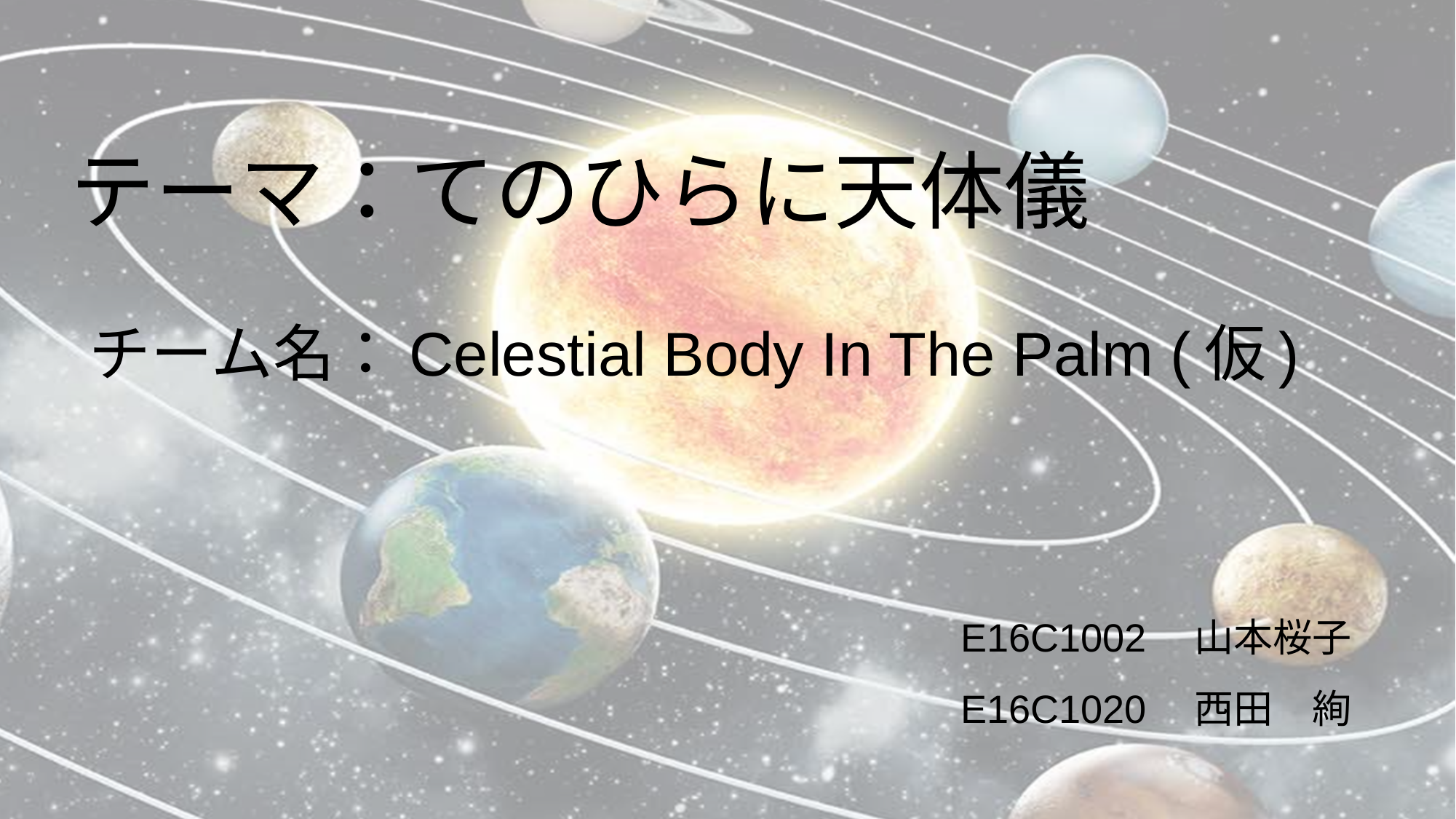

# テーマ：てのひらに天体儀 チーム名：Celestial Body In The Palm (仮)
E16C1002　山本桜子
E16C1020　西田　絢